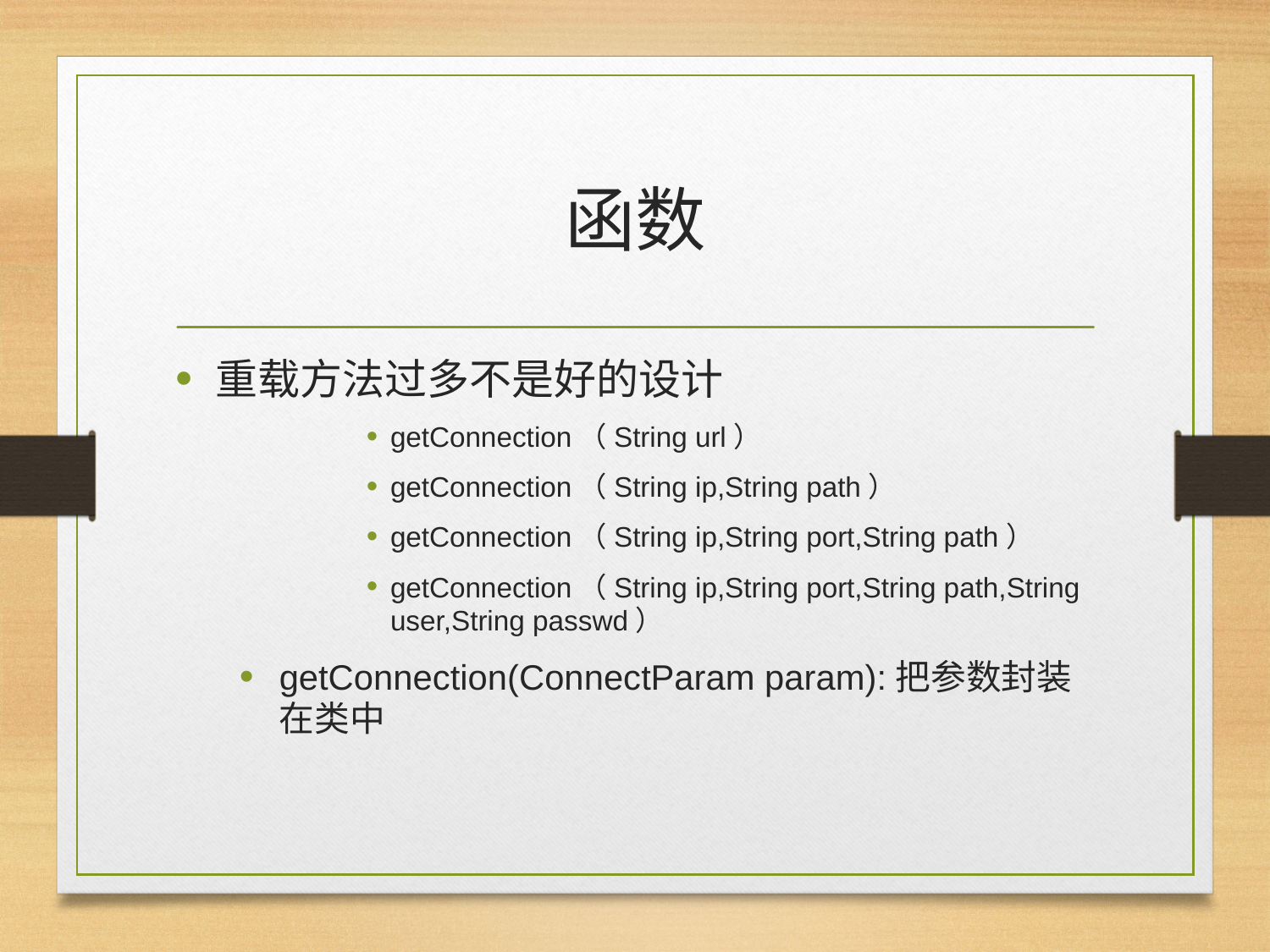

# 函数
重载方法过多不是好的设计
getConnection（String url）
getConnection（String ip,String path）
getConnection（String ip,String port,String path）
getConnection（String ip,String port,String path,String user,String passwd）
getConnection(ConnectParam param):把参数封装在类中